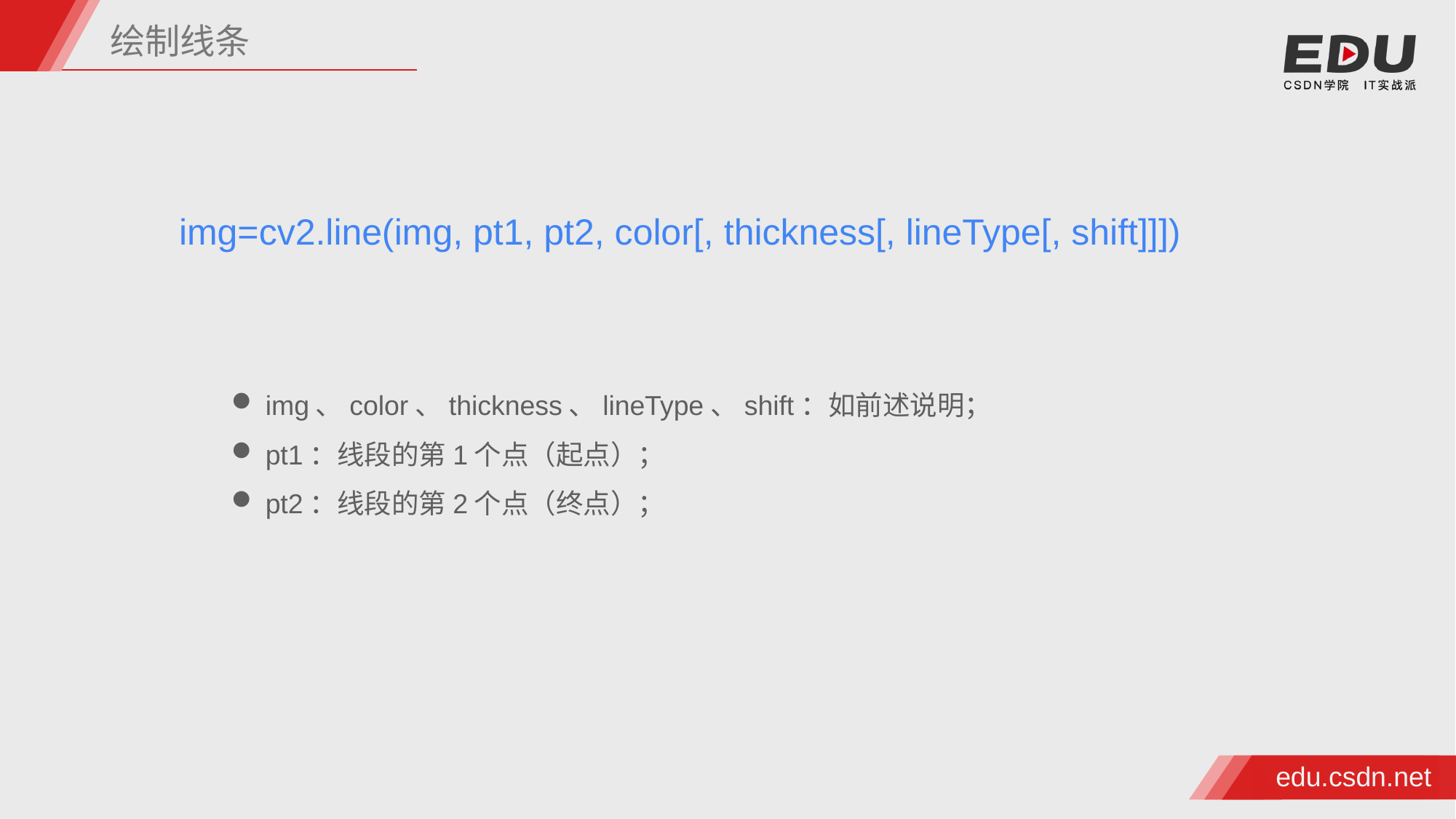

绘制线条
img=cv2.line(img, pt1, pt2, color[, thickness[, lineType[, shift]]])
img、color、thickness、lineType、shift：如前述说明；
pt1：线段的第1个点（起点）；
pt2：线段的第2个点（终点）；